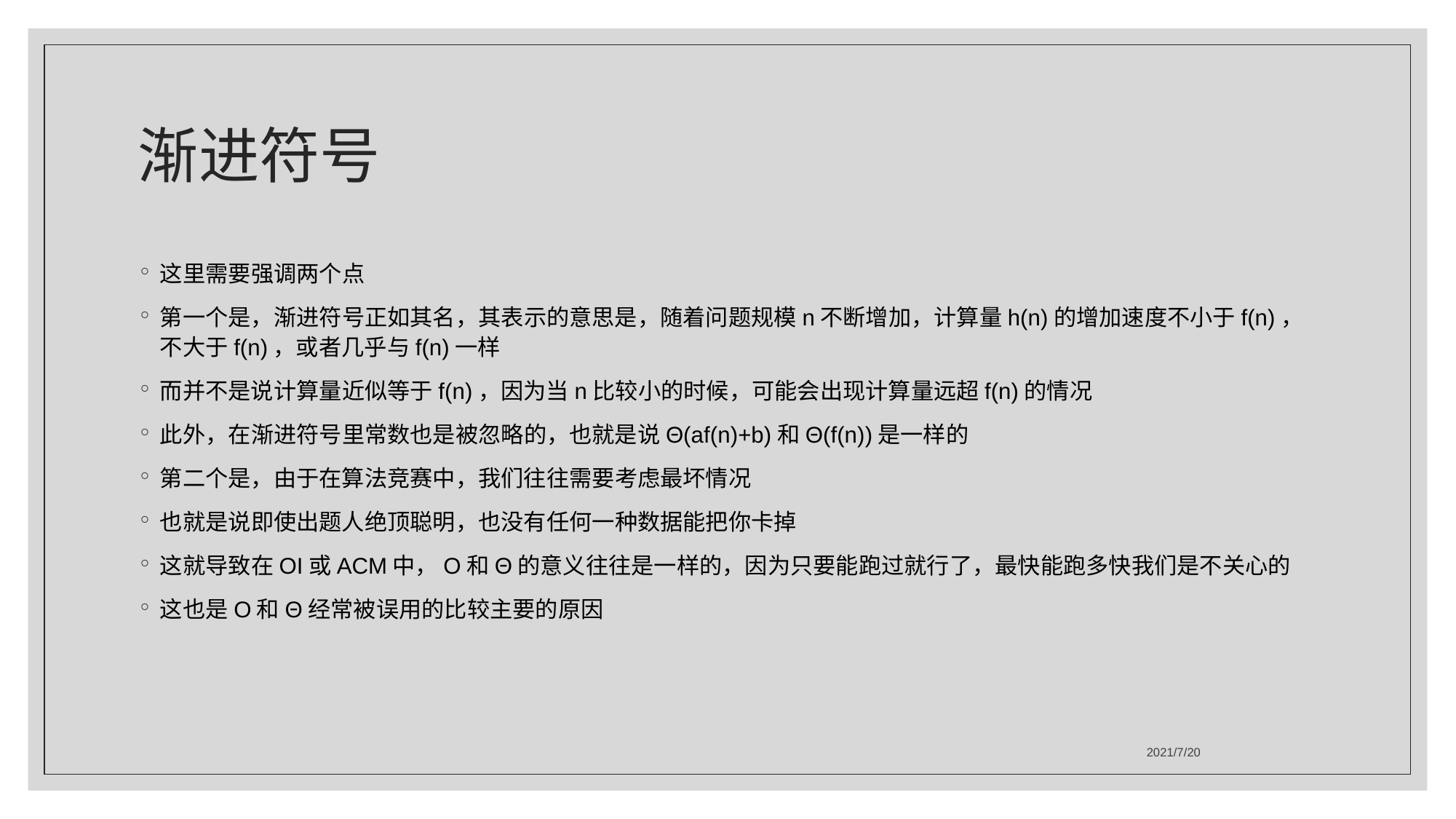

# 渐进符号
这里需要强调两个点
第一个是，渐进符号正如其名，其表示的意思是，随着问题规模n不断增加，计算量h(n)的增加速度不小于f(n)，不大于f(n)，或者几乎与f(n)一样
而并不是说计算量近似等于f(n)，因为当n比较小的时候，可能会出现计算量远超f(n)的情况
此外，在渐进符号里常数也是被忽略的，也就是说Θ(af(n)+b)和Θ(f(n))是一样的
第二个是，由于在算法竞赛中，我们往往需要考虑最坏情况
也就是说即使出题人绝顶聪明，也没有任何一种数据能把你卡掉
这就导致在OI或ACM中，O和Θ的意义往往是一样的，因为只要能跑过就行了，最快能跑多快我们是不关心的
这也是O和Θ经常被误用的比较主要的原因
2021/7/20